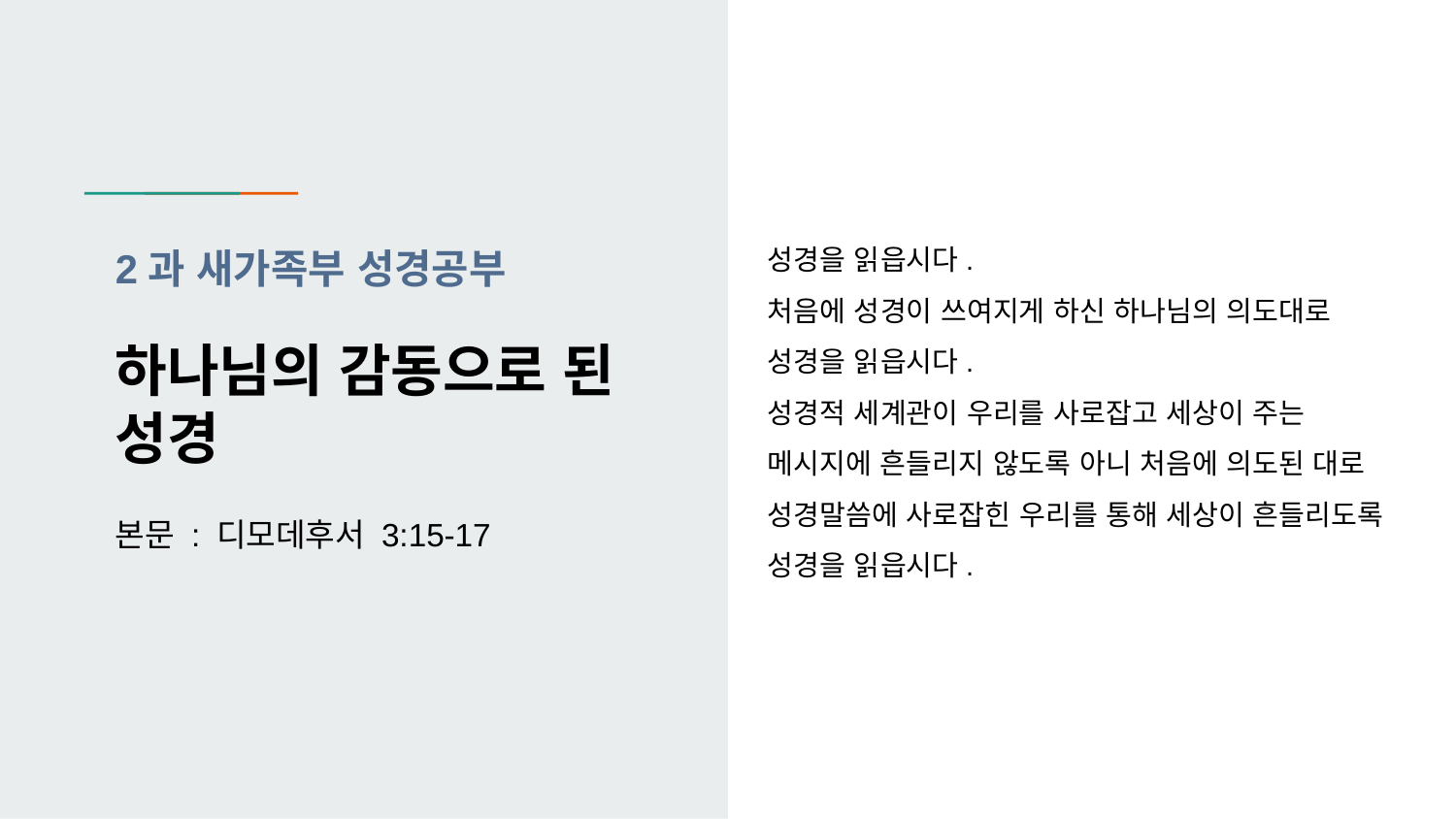

성경을 읽읍시다.
처음에 성경이 쓰여지게 하신 하나님의 의도대로 성경을 읽읍시다.
성경적 세계관이 우리를 사로잡고 세상이 주는 메시지에 흔들리지 않도록 아니 처음에 의도된 대로 성경말씀에 사로잡힌 우리를 통해 세상이 흔들리도록 성경을 읽읍시다.

2과 새가족부 성경공부

하나님의 감동으로 된
성경

본문 : 디모데후서 3:15-17